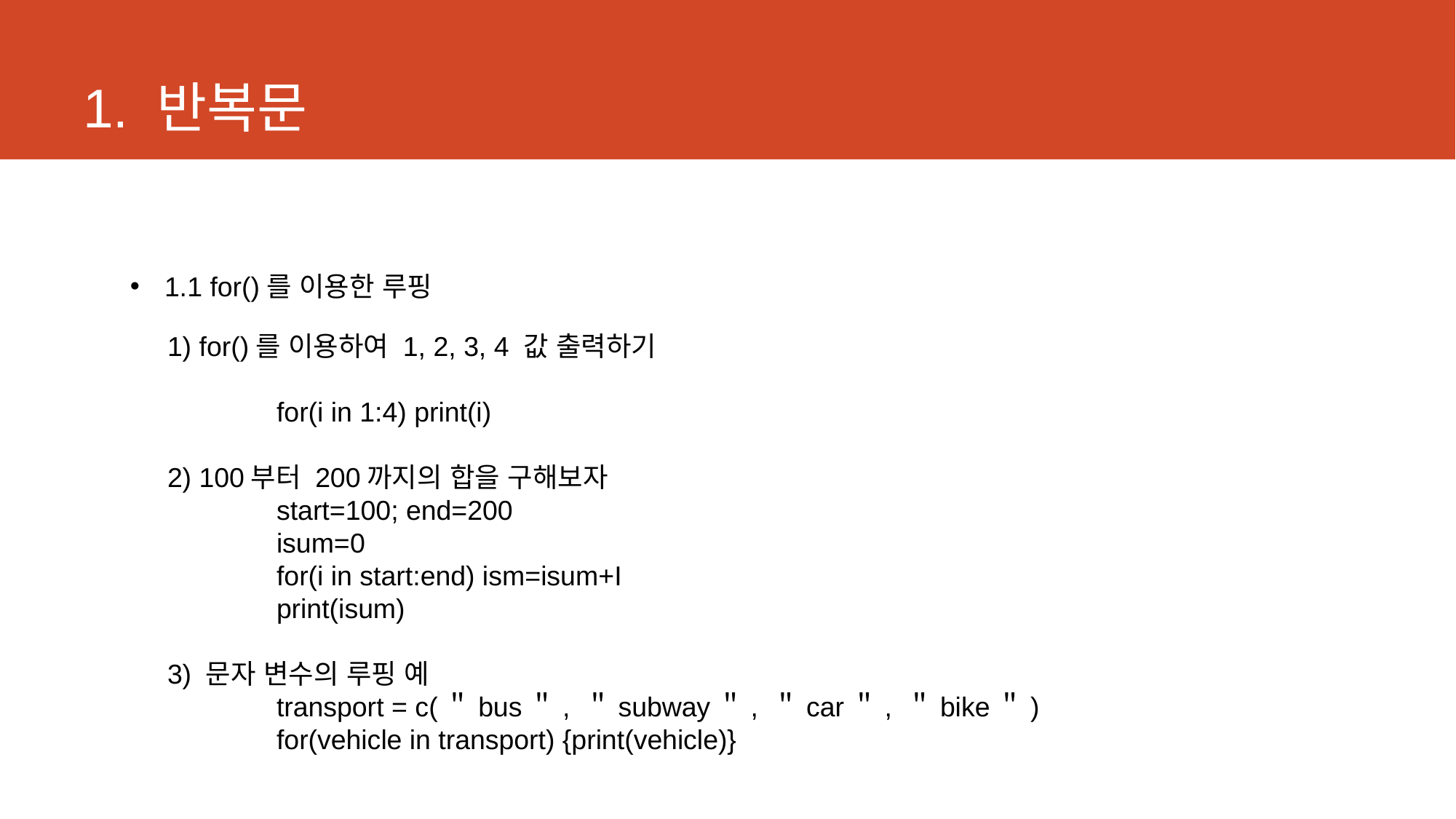

# 1. 반복문
1.1 for()를 이용한 루핑
1) for()를 이용하여 1, 2, 3, 4 값 출력하기

	for(i in 1:4) print(i)

2) 100부터 200까지의 합을 구해보자
	start=100; end=200
	isum=0
	for(i in start:end) ism=isum+I
	print(isum)

3) 문자 변수의 루핑 예
	transport = c(＂bus＂, ＂subway＂, ＂car＂, ＂bike＂)
	for(vehicle in transport) {print(vehicle)}